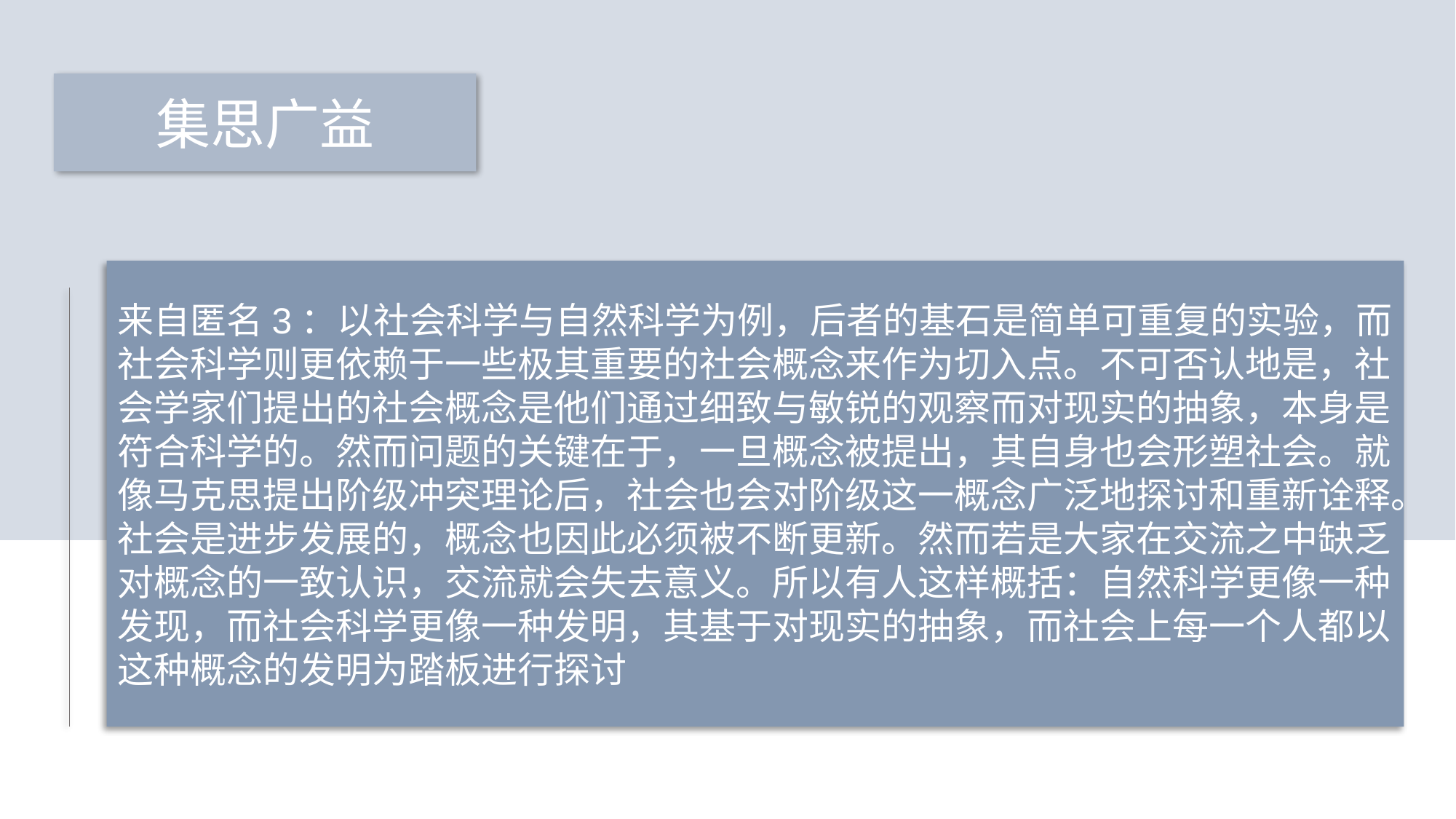

集思广益

来自匿名3：以社会科学与自然科学为例，后者的基石是简单可重复的实验，而社会科学则更依赖于一些极其重要的社会概念来作为切入点。不可否认地是，社会学家们提出的社会概念是他们通过细致与敏锐的观察而对现实的抽象，本身是符合科学的。然而问题的关键在于，一旦概念被提出，其自身也会形塑社会。就像马克思提出阶级冲突理论后，社会也会对阶级这一概念广泛地探讨和重新诠释。社会是进步发展的，概念也因此必须被不断更新。然而若是大家在交流之中缺乏对概念的一致认识，交流就会失去意义。所以有人这样概括：自然科学更像一种发现，而社会科学更像一种发明，其基于对现实的抽象，而社会上每一个人都以这种概念的发明为踏板进行探讨